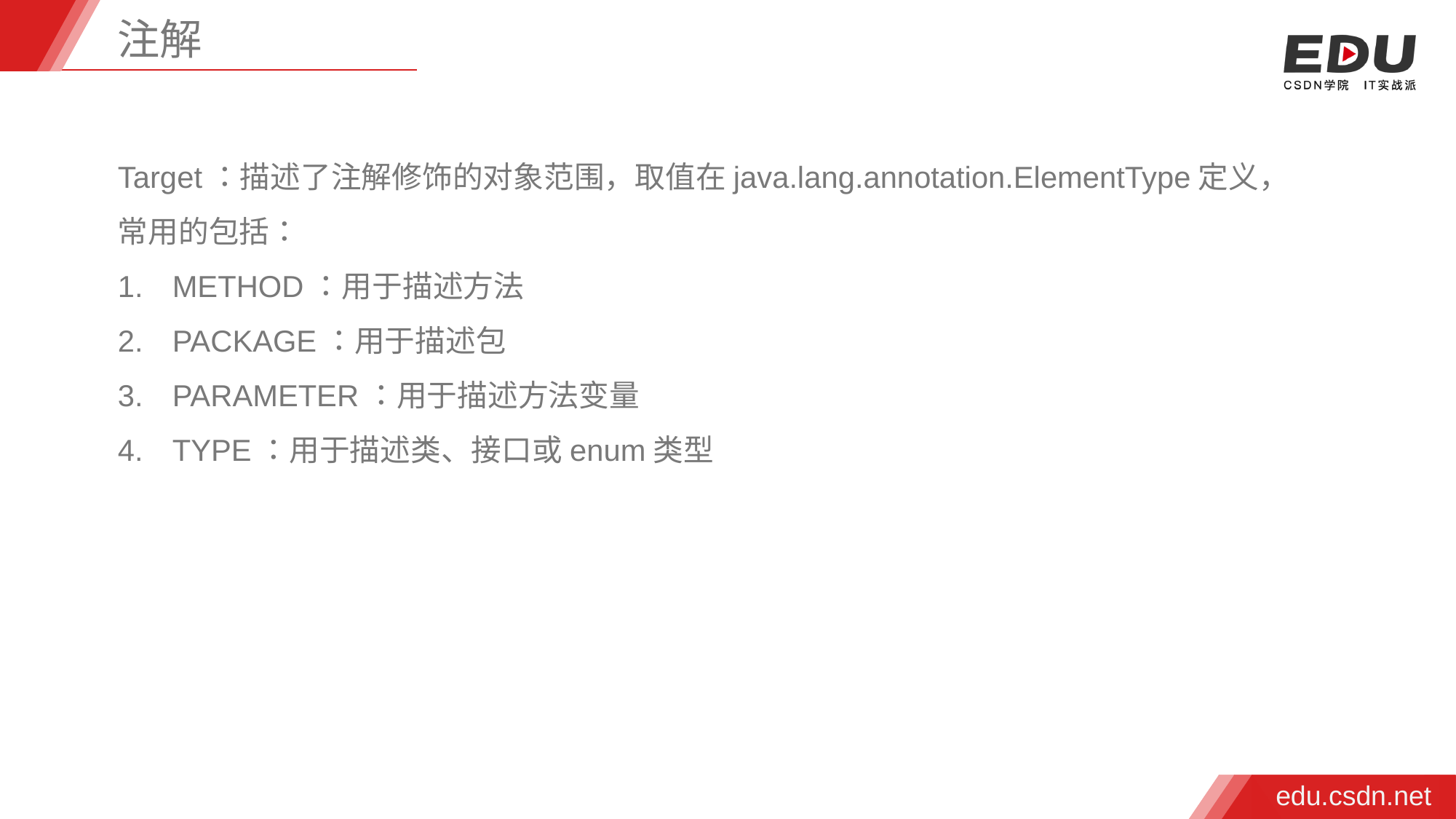

注解
Target：描述了注解修饰的对象范围，取值在java.lang.annotation.ElementType定义，常用的包括：
METHOD：用于描述方法
PACKAGE：用于描述包
PARAMETER：用于描述方法变量
TYPE：用于描述类、接口或enum类型
edu.csdn.net